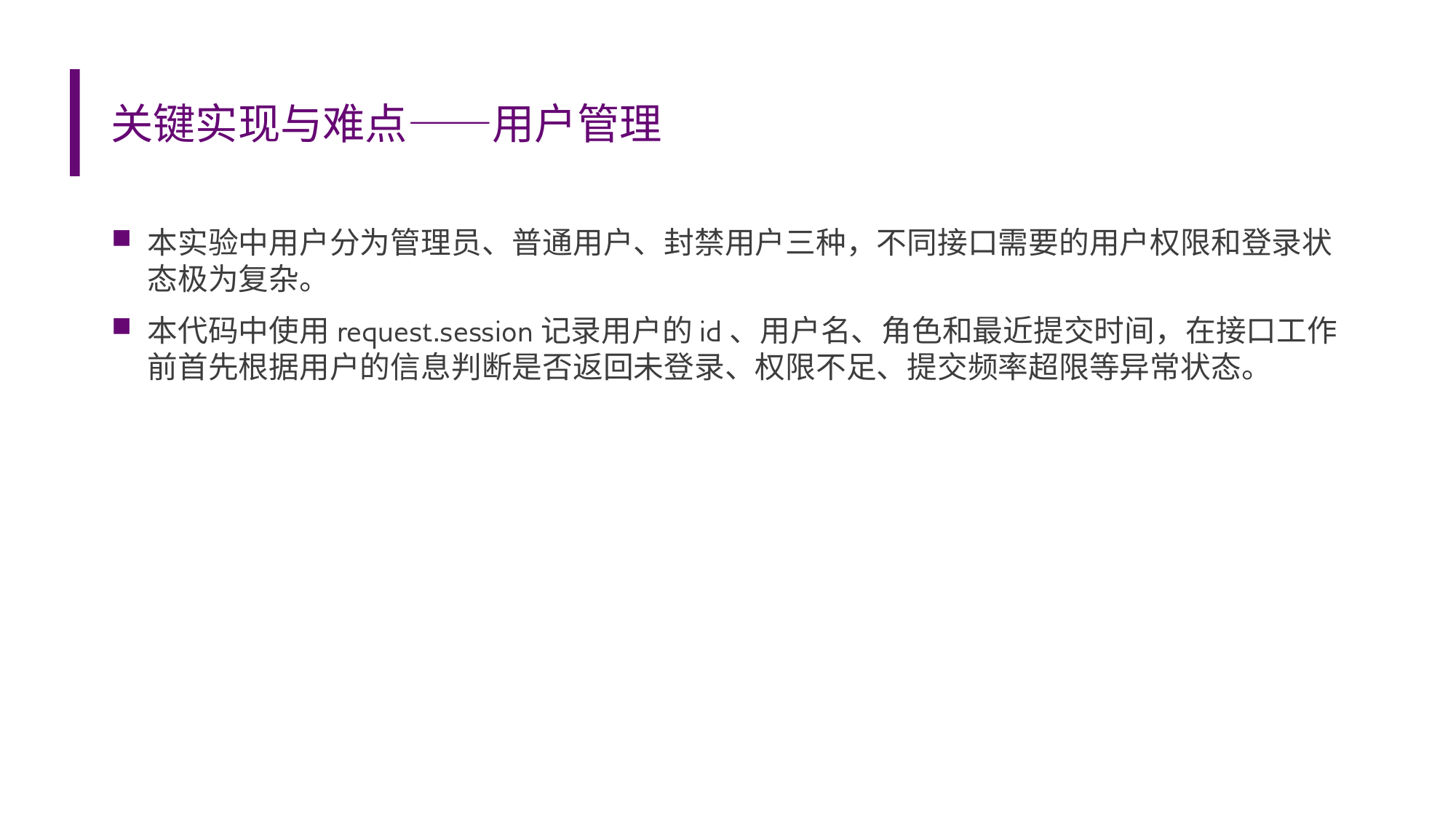

# 关键实现与难点——用户管理
本实验中用户分为管理员、普通用户、封禁用户三种，不同接口需要的用户权限和登录状态极为复杂。
本代码中使用request.session记录用户的id、用户名、角色和最近提交时间，在接口工作前首先根据用户的信息判断是否返回未登录、权限不足、提交频率超限等异常状态。